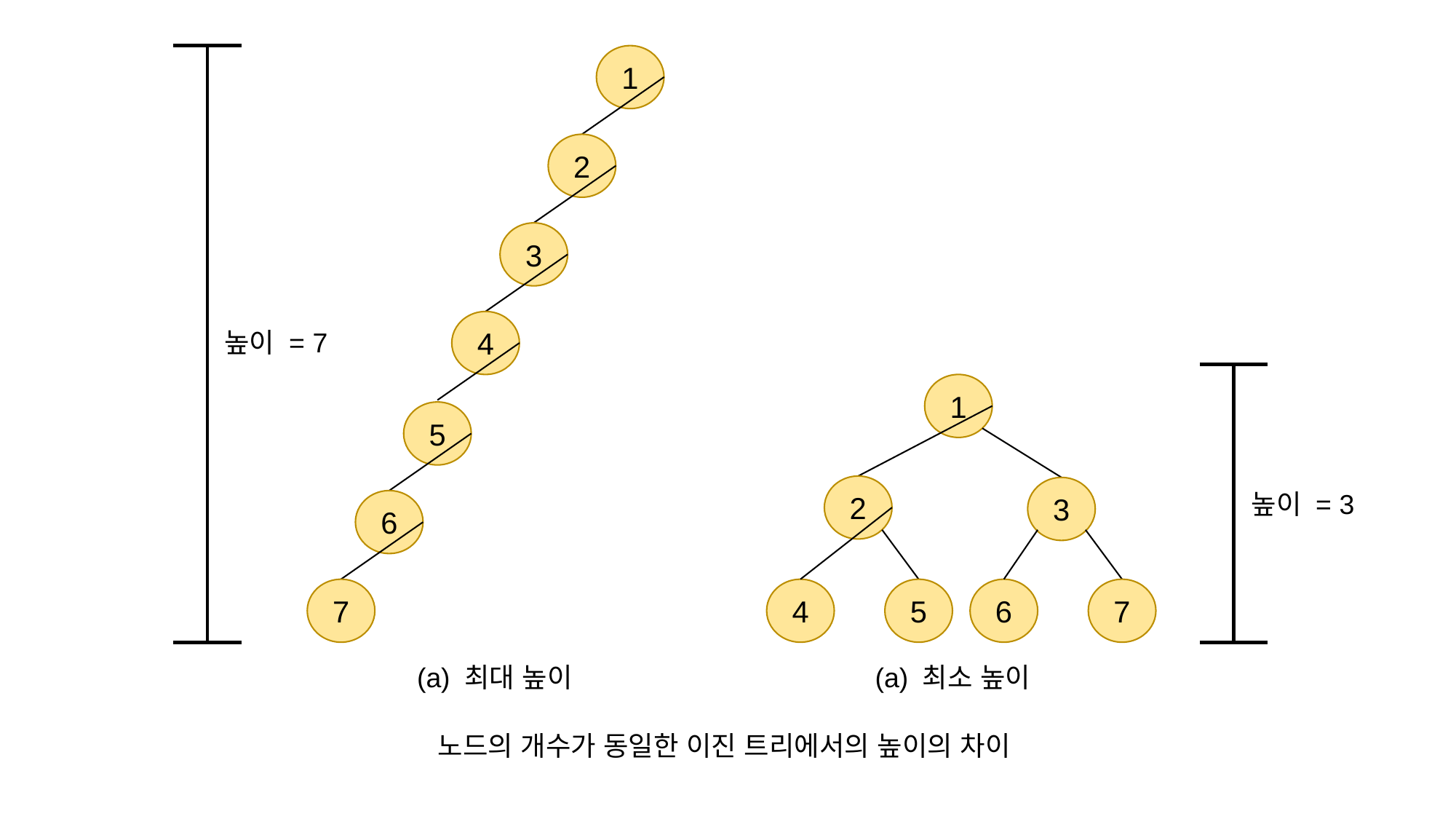

1
2
3
4
높이 = 7
1
5
2
3
높이 = 3
6
7
4
5
6
7
(a) 최대 높이
(a) 최소 높이
노드의 개수가 동일한 이진 트리에서의 높이의 차이